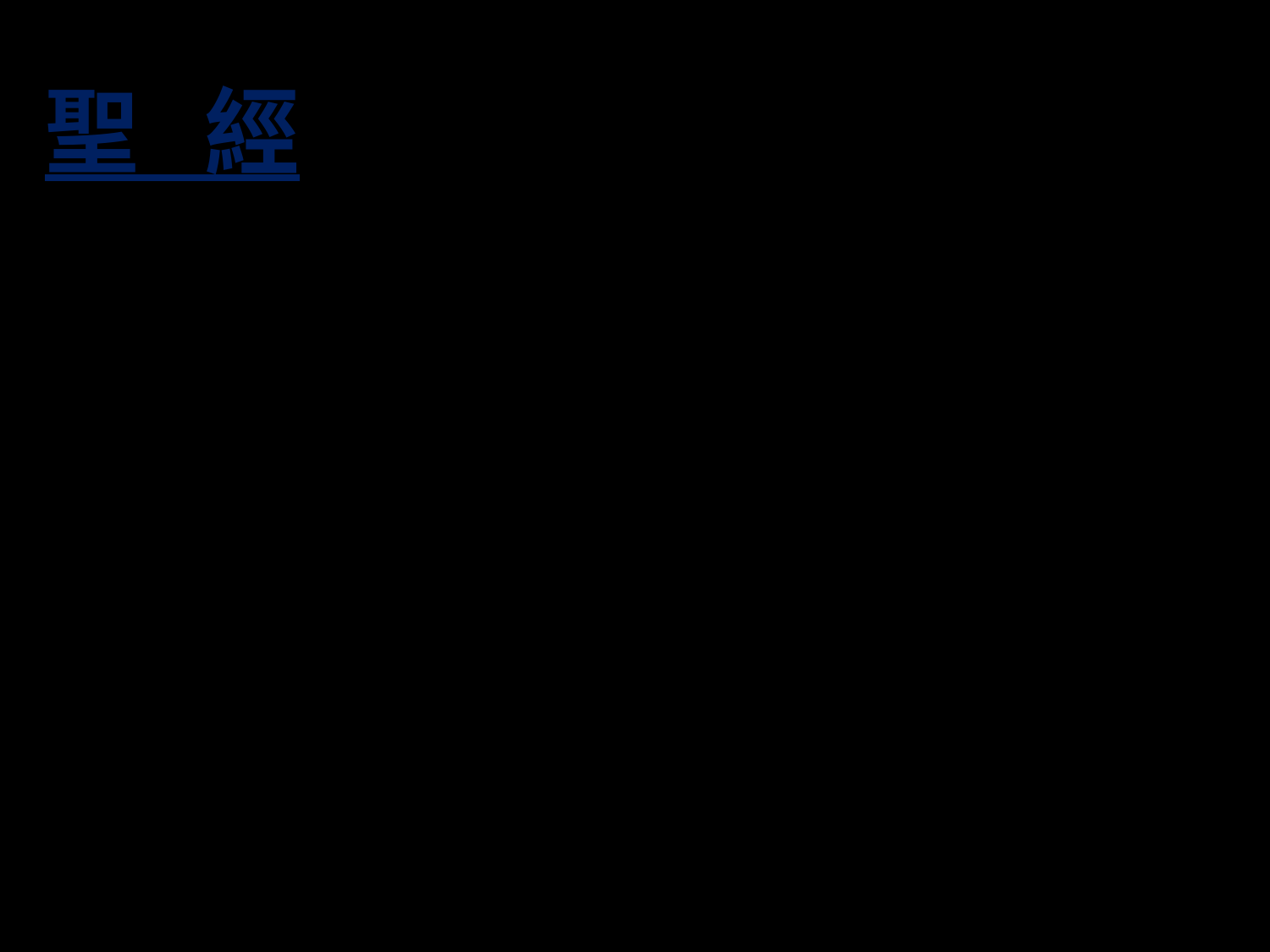

聖   經
論到諸個事咱欲怎樣講？上帝若為
咱，是誰會對敵咱？伊既然無惜家
己的子，為著咱眾人獻伊，豈無續
將萬物白白互咱嗎？是誰欲告上帝
所揀的百姓啊？稱怹做義的是上帝。
 <羅馬書 8 : 31 - 39>